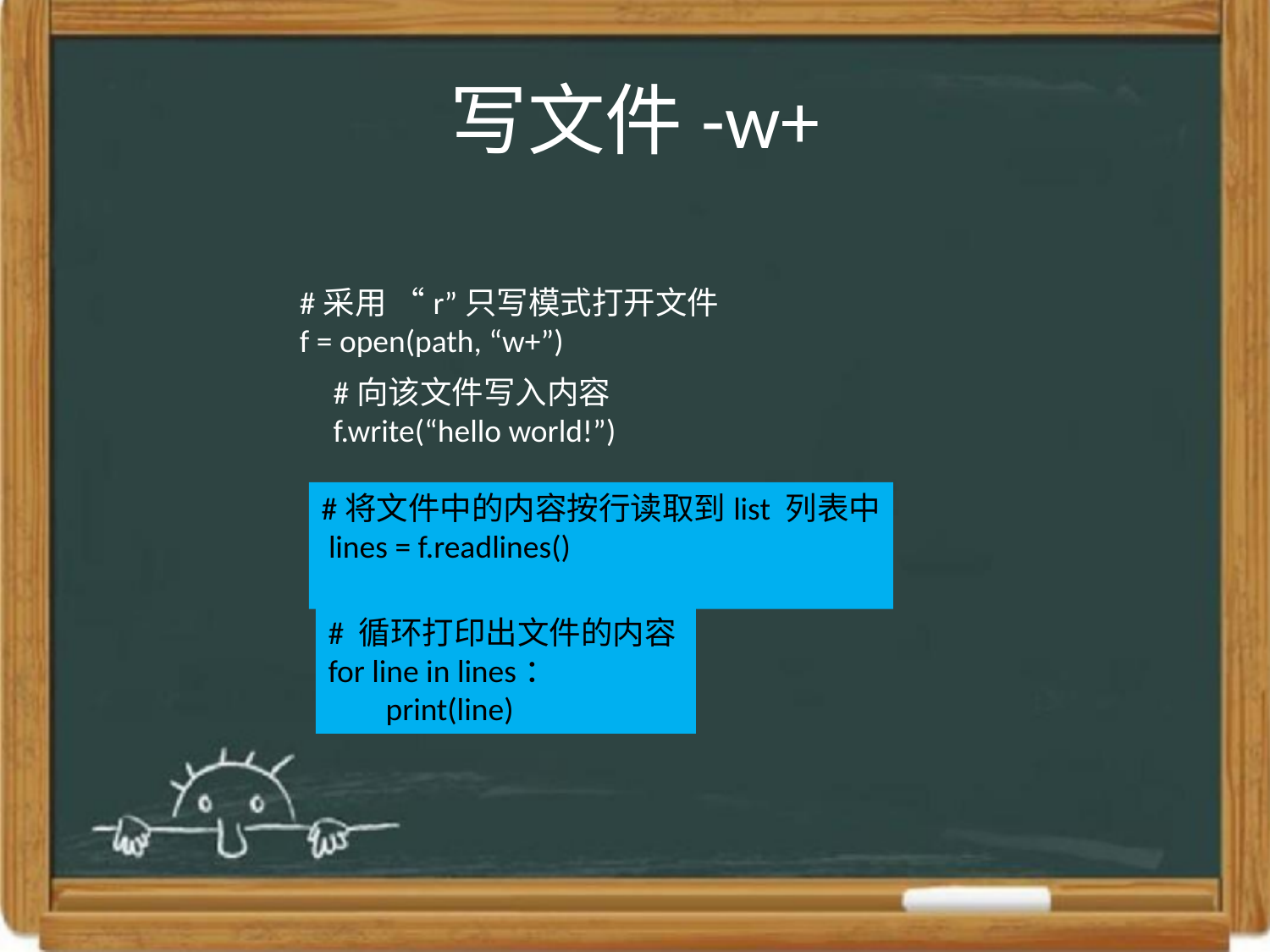

# 写文件-w+
#采用 “r”只写模式打开文件
f = open(path, “w+”)
#向该文件写入内容
f.write(“hello world!”)
#将文件中的内容按行读取到list 列表中
 lines = f.readlines()

# 循环打印出文件的内容
for line in lines：
        print(line)